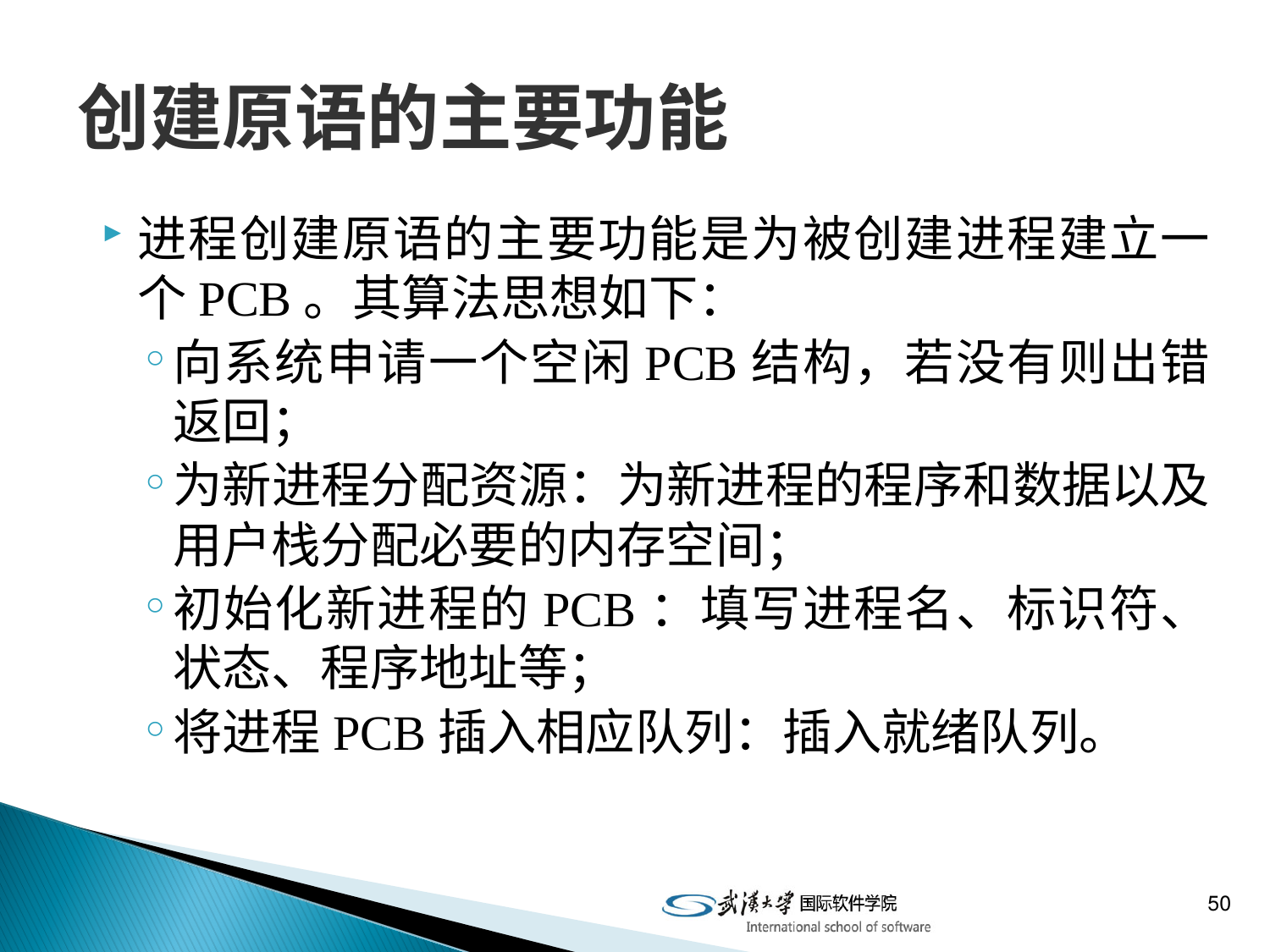

# 创建原语的主要功能
进程创建原语的主要功能是为被创建进程建立一个PCB。其算法思想如下：
向系统申请一个空闲PCB结构，若没有则出错返回；
为新进程分配资源：为新进程的程序和数据以及用户栈分配必要的内存空间；
初始化新进程的PCB：填写进程名、标识符、状态、程序地址等；
将进程PCB插入相应队列：插入就绪队列。